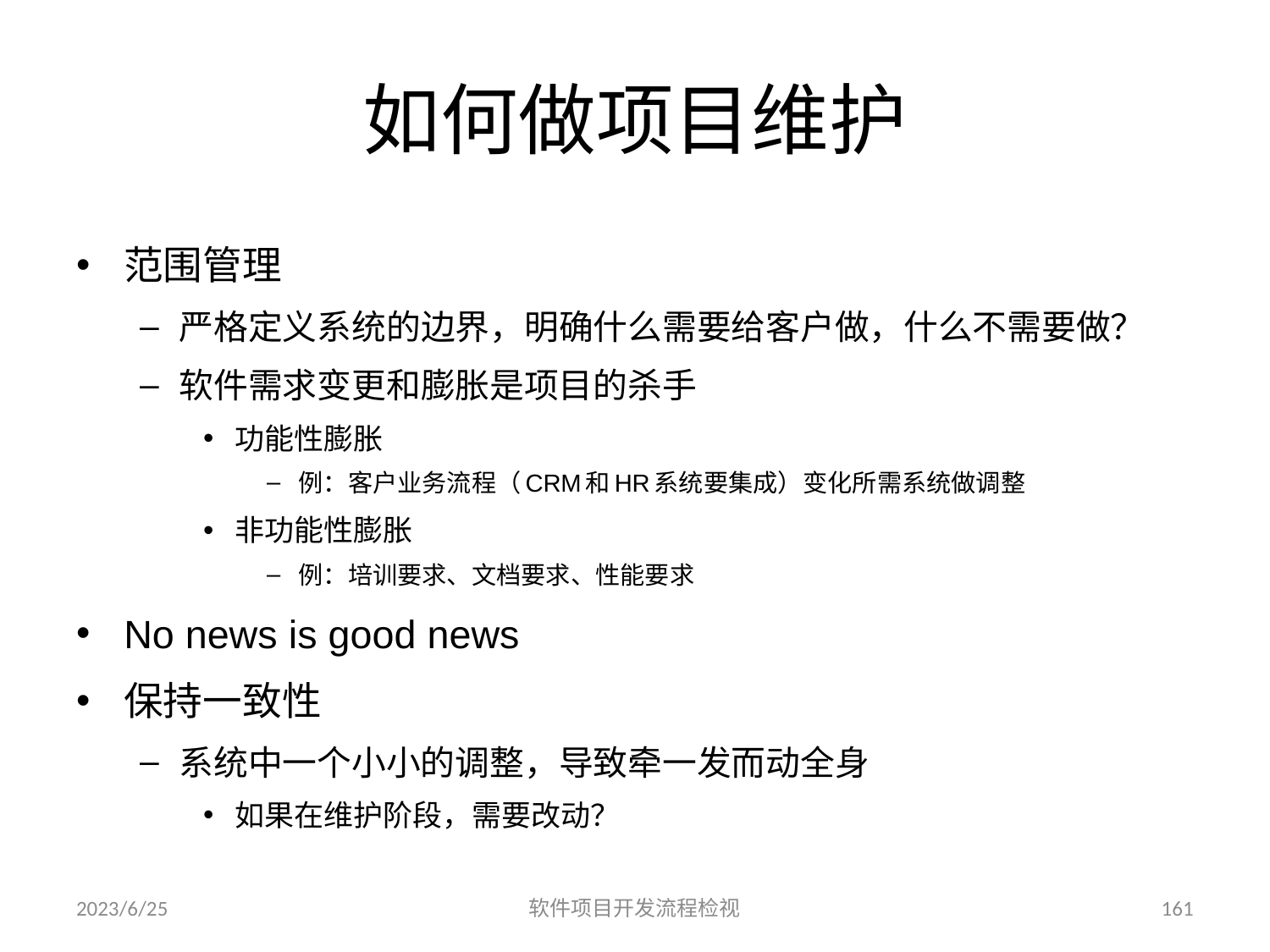

# 如何做项目维护
范围管理
严格定义系统的边界，明确什么需要给客户做，什么不需要做？
软件需求变更和膨胀是项目的杀手
功能性膨胀
例：客户业务流程（CRM和HR系统要集成）变化所需系统做调整
非功能性膨胀
例：培训要求、文档要求、性能要求
No news is good news
保持一致性
系统中一个小小的调整，导致牵一发而动全身
如果在维护阶段，需要改动？
2023/6/25
软件项目开发流程检视
161